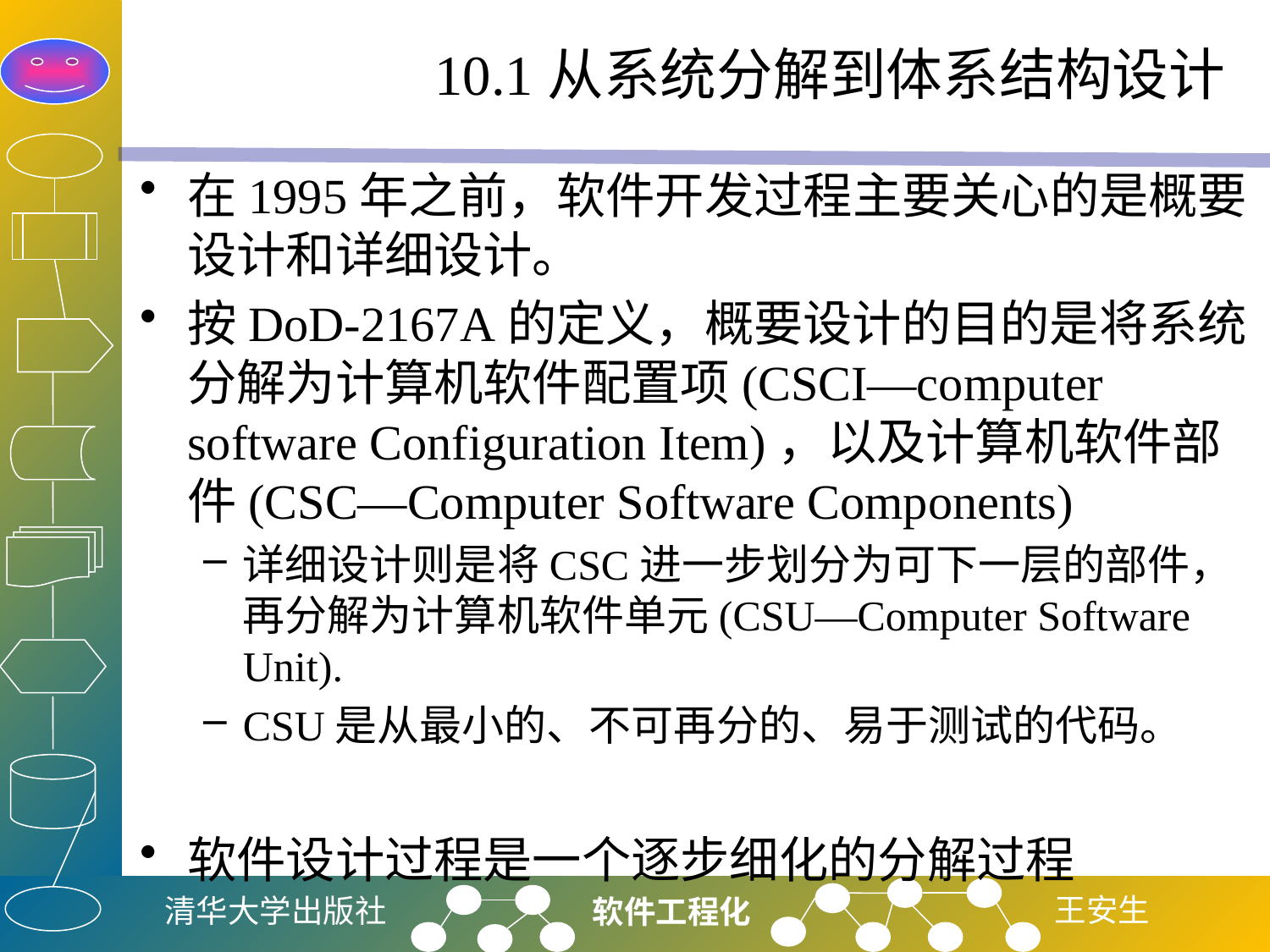

# 10.1从系统分解到体系结构设计
在1995年之前，软件开发过程主要关心的是概要设计和详细设计。
按DoD-2167A的定义，概要设计的目的是将系统分解为计算机软件配置项(CSCI—computer software Configuration Item)，以及计算机软件部件(CSC—Computer Software Components)
详细设计则是将CSC进一步划分为可下一层的部件，再分解为计算机软件单元(CSU—Computer Software Unit).
CSU是从最小的、不可再分的、易于测试的代码。

软件设计过程是一个逐步细化的分解过程